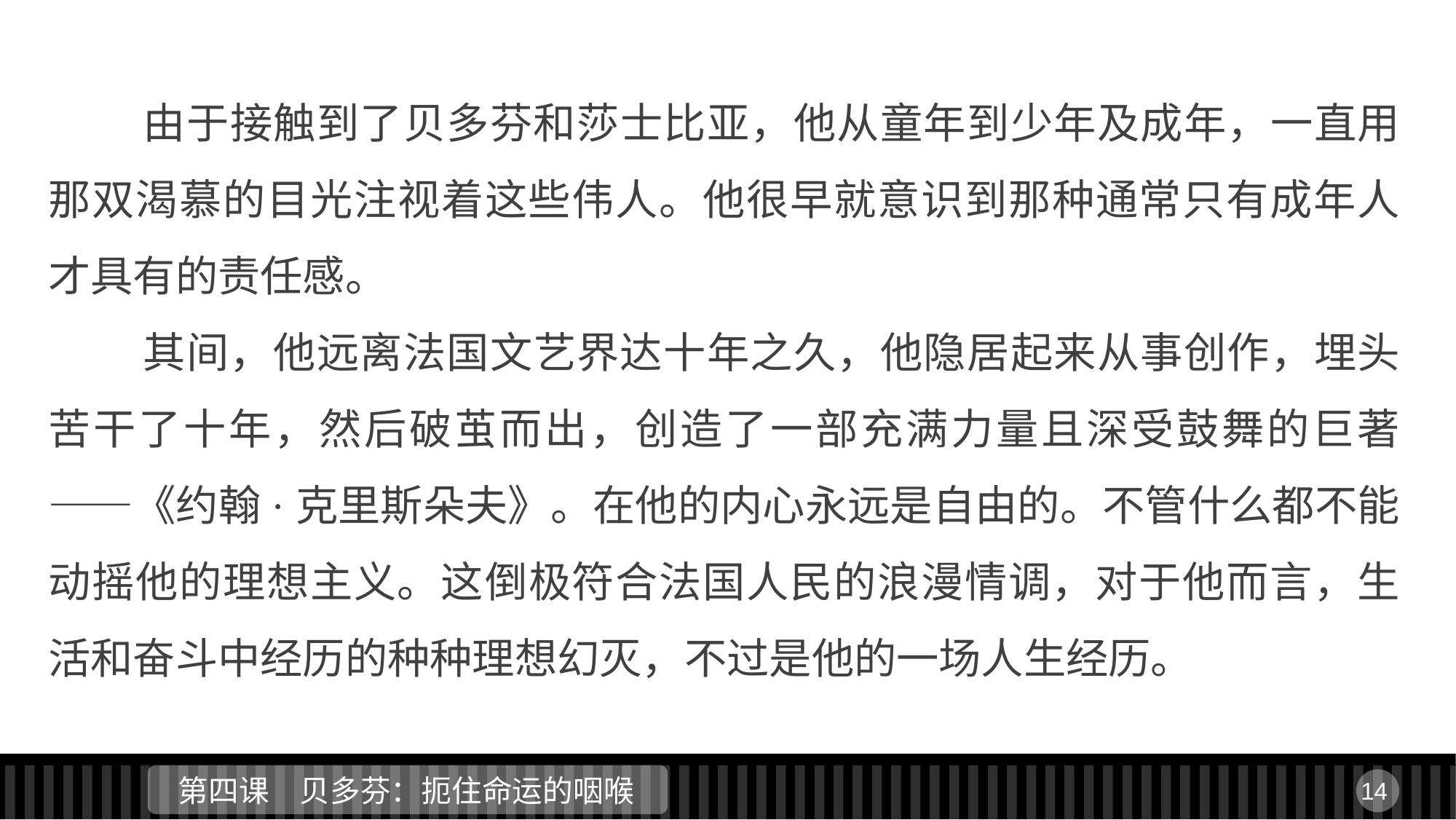

由于接触到了贝多芬和莎士比亚，他从童年到少年及成年，一直用那双渴慕的目光注视着这些伟人。他很早就意识到那种通常只有成年人才具有的责任感。
        其间，他远离法国文艺界达十年之久，他隐居起来从事创作，埋头苦干了十年，然后破茧而出，创造了一部充满力量且深受鼓舞的巨著——《约翰·克里斯朵夫》。在他的内心永远是自由的。不管什么都不能动摇他的理想主义。这倒极符合法国人民的浪漫情调，对于他而言，生活和奋斗中经历的种种理想幻灭，不过是他的一场人生经历。